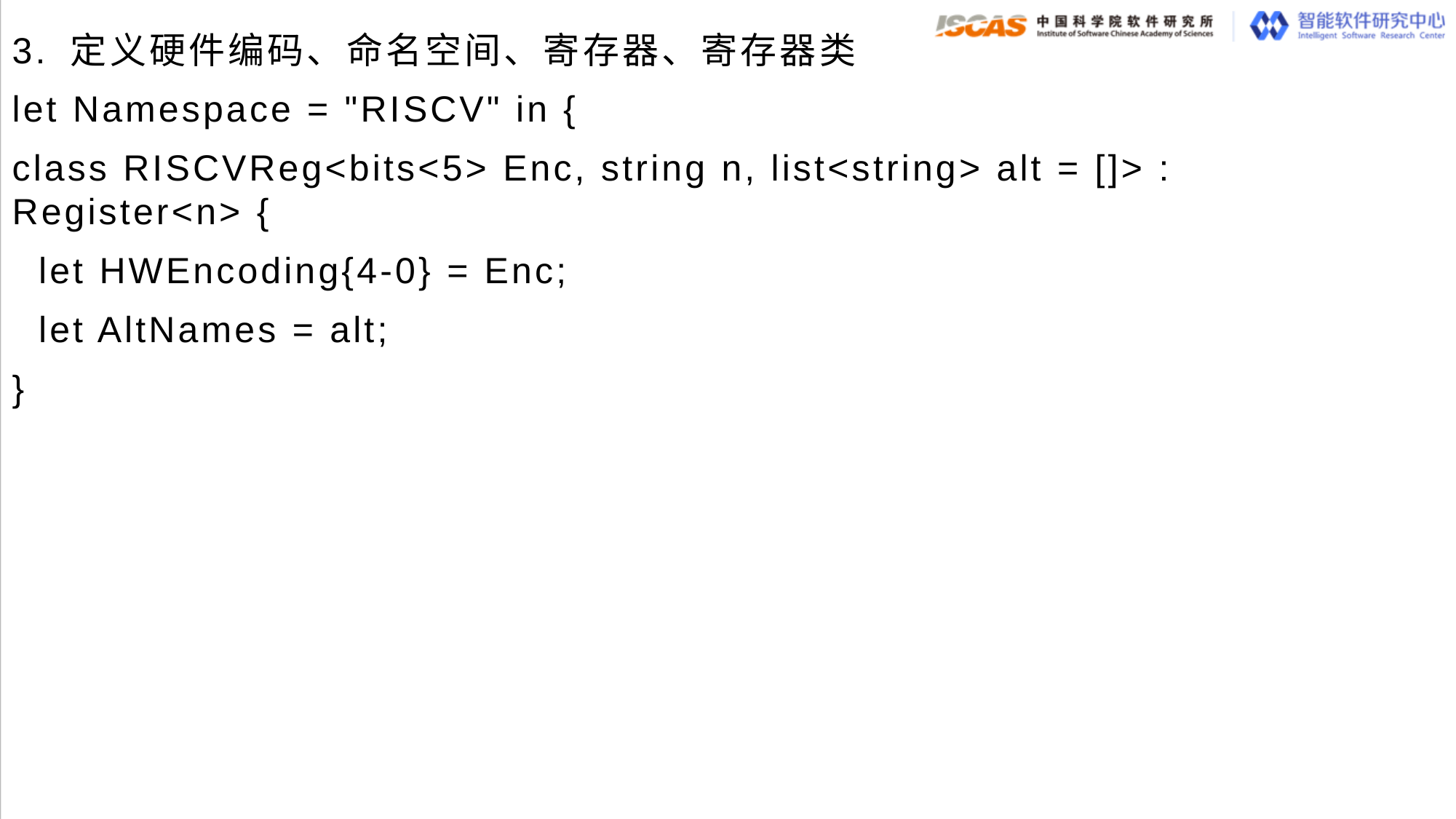

3. 定义硬件编码、命名空间、寄存器、寄存器类
let Namespace = "RISCV" in {
class RISCVReg<bits<5> Enc, string n, list<string> alt = []> : Register<n> {
  let HWEncoding{4-0} = Enc;
  let AltNames = alt;
}